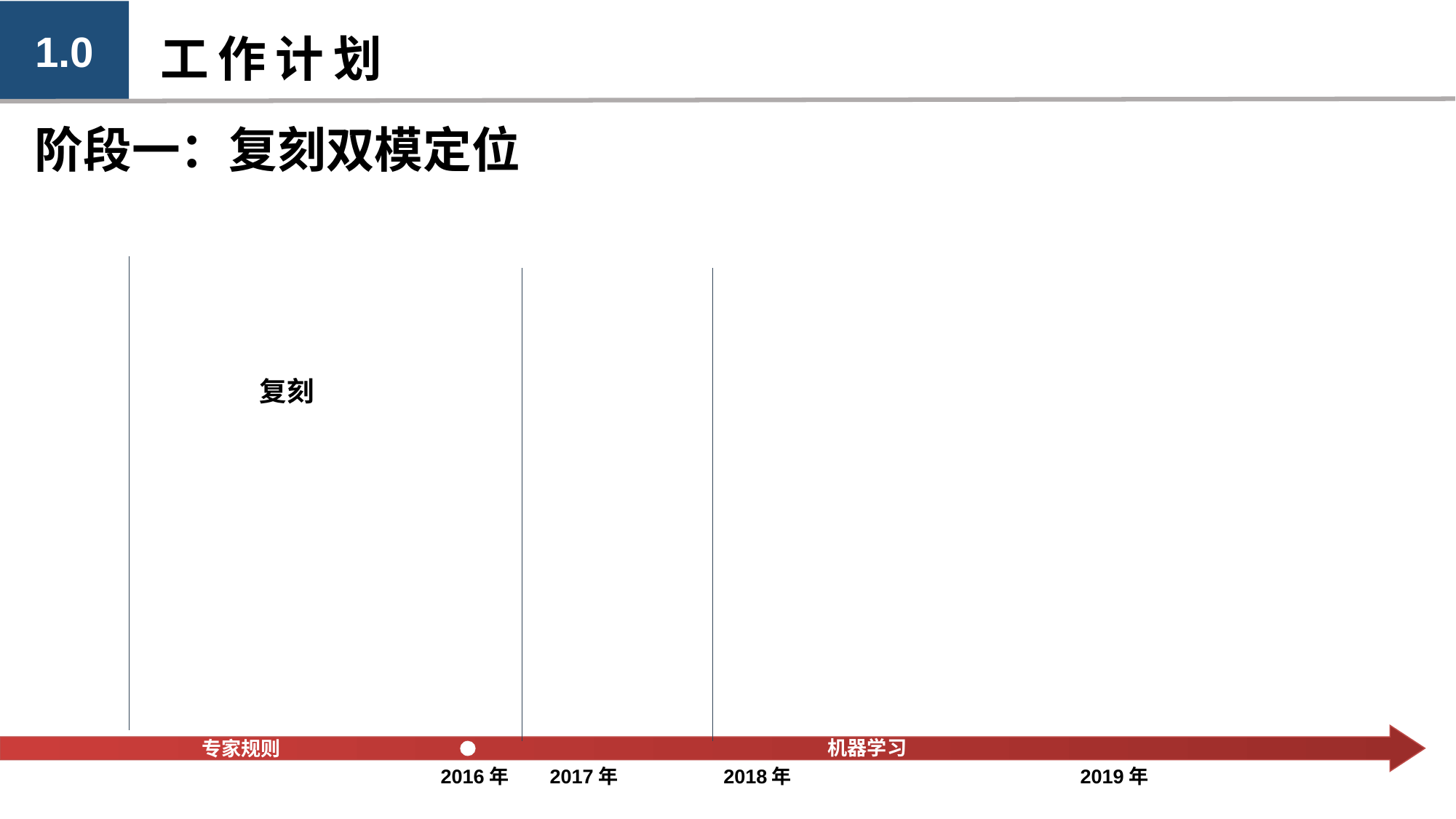

1.0
工作计划

阶段一：复刻双模定位
复刻
机器学习
专家规则

2016年
2017年
2018年
2019年